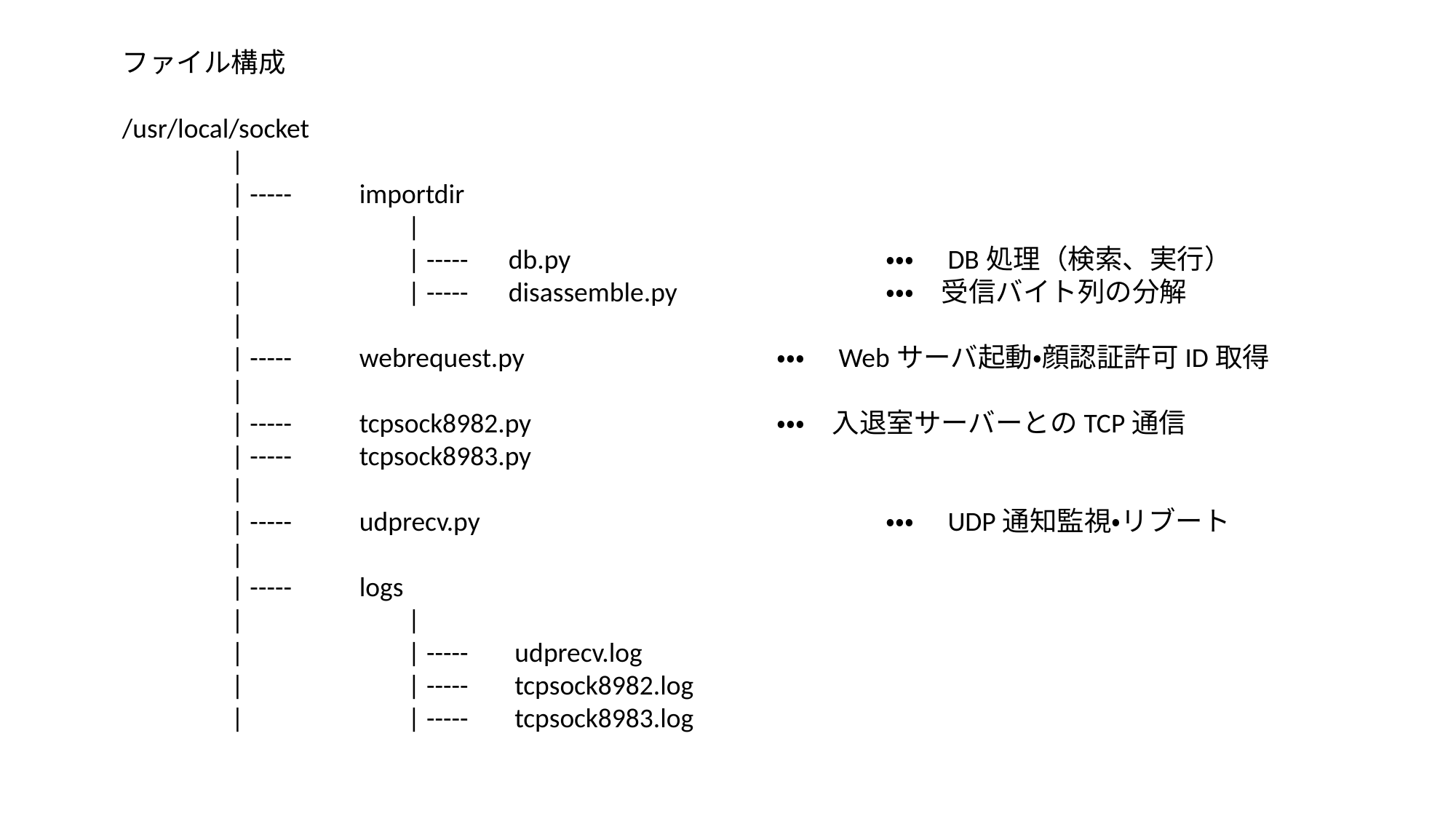

ファイル構成

/usr/local/socket
	|
	| -----　　importdir
	|	　　 |
	|	　　 | -----　db.py			・・・　DB処理（検索、実行）
	|	　　 | -----　disassemble.py		・・・　受信バイト列の分解
	|
	| -----　　webrequest.py			・・・　Webサーバ起動・顔認証許可ID取得
	|
	| -----　　tcpsock8982.py			・・・　入退室サーバーとのTCP通信
	| -----　　tcpsock8983.py
	|
	| -----　　udprecv.py				・・・　UDP通知監視・リブート
	|
	| -----　　logs
	|	　　 |
	|	　　 | -----　 udprecv.log
	|	　　 | -----　 tcpsock8982.log
	|	　　 | -----　 tcpsock8983.log